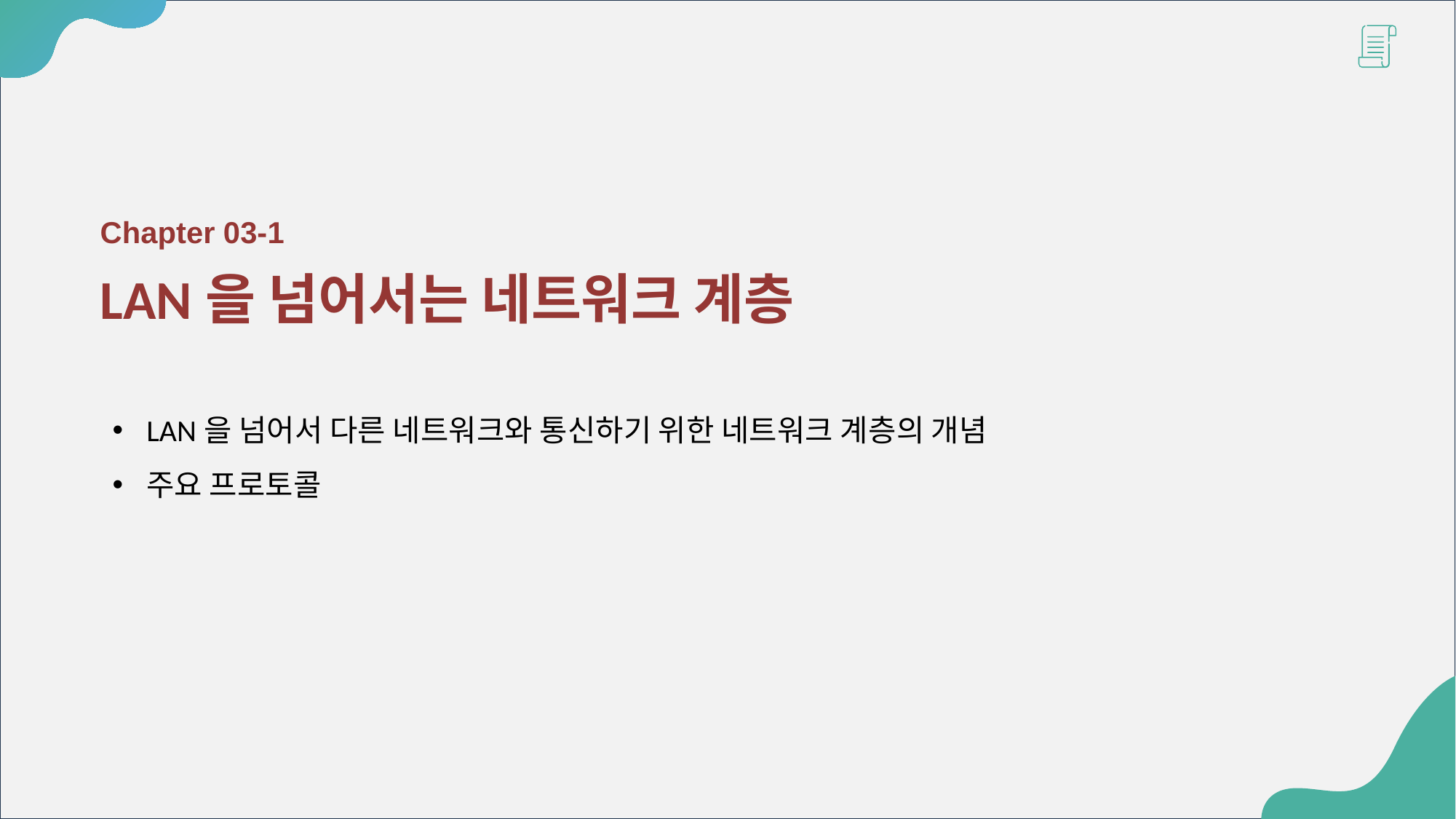

Chapter 03-1
LAN을 넘어서는 네트워크 계층
LAN을 넘어서 다른 네트워크와 통신하기 위한 네트워크 계층의 개념
주요 프로토콜